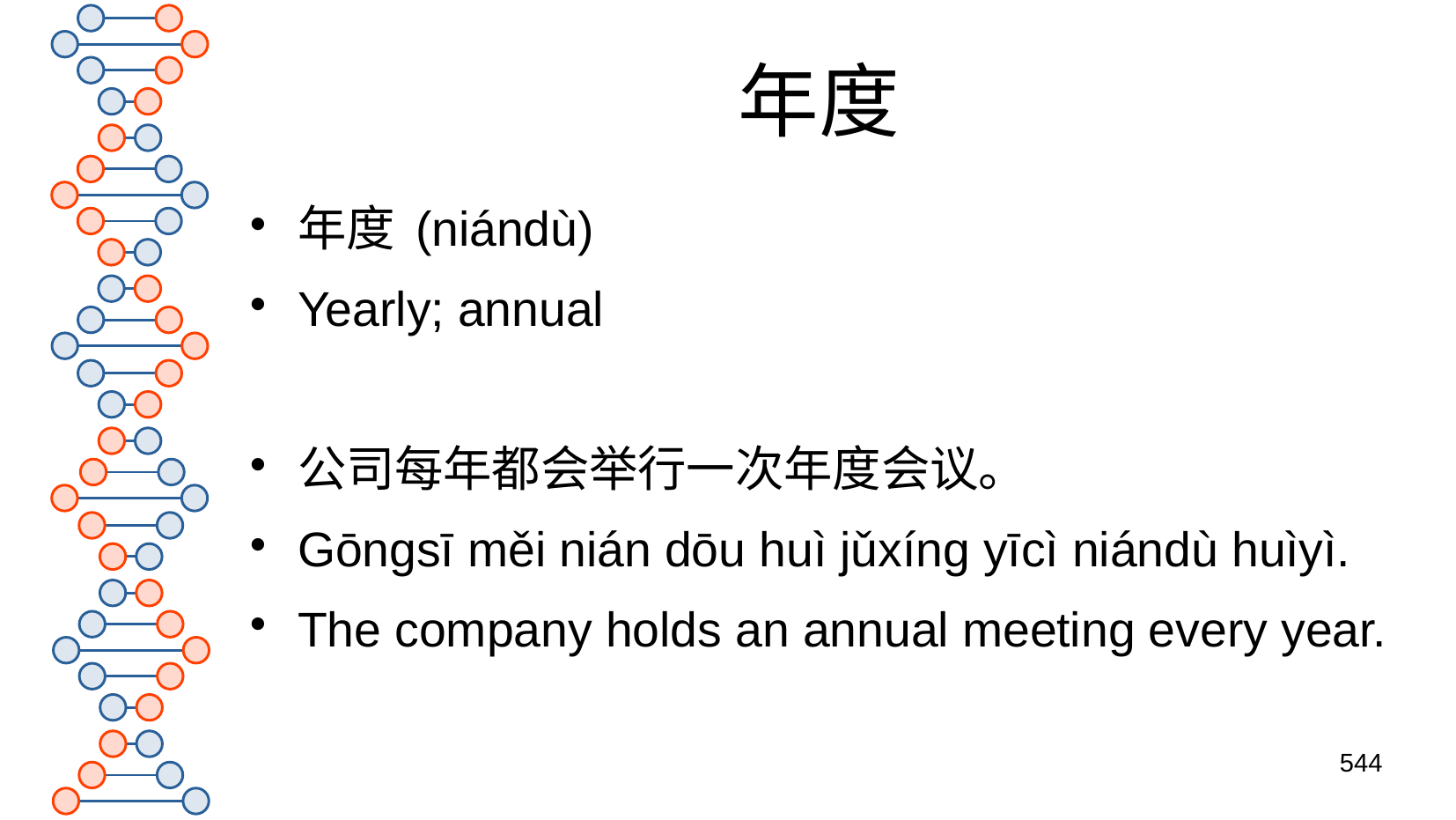

# 年度
年度 (niándù)
Yearly; annual

公司每年都会举行一次年度会议。
Gōngsī měi nián dōu huì jǔxíng yīcì niándù huìyì.
The company holds an annual meeting every year.
544